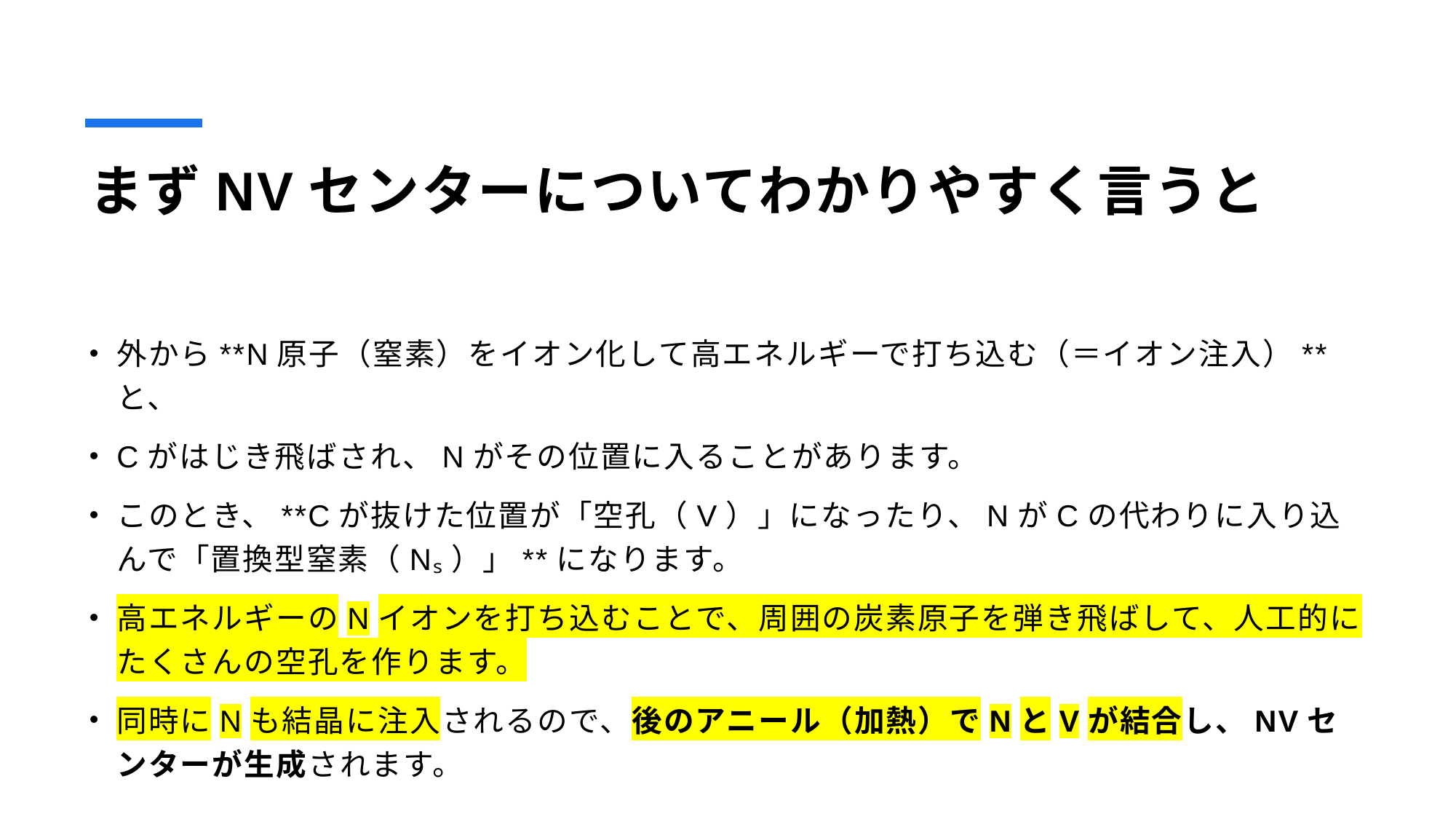

# まずNVセンターについてわかりやすく言うと
外から**N原子（窒素）をイオン化して高エネルギーで打ち込む（＝イオン注入）**と、
Cがはじき飛ばされ、Nがその位置に入ることがあります。
このとき、**Cが抜けた位置が「空孔（V）」になったり、NがCの代わりに入り込んで「置換型窒素（Nₛ）」**になります。
高エネルギーのNイオンを打ち込むことで、周囲の炭素原子を弾き飛ばして、人工的にたくさんの空孔を作ります。
同時にNも結晶に注入されるので、後のアニール（加熱）でNとVが結合し、NVセンターが生成されます。